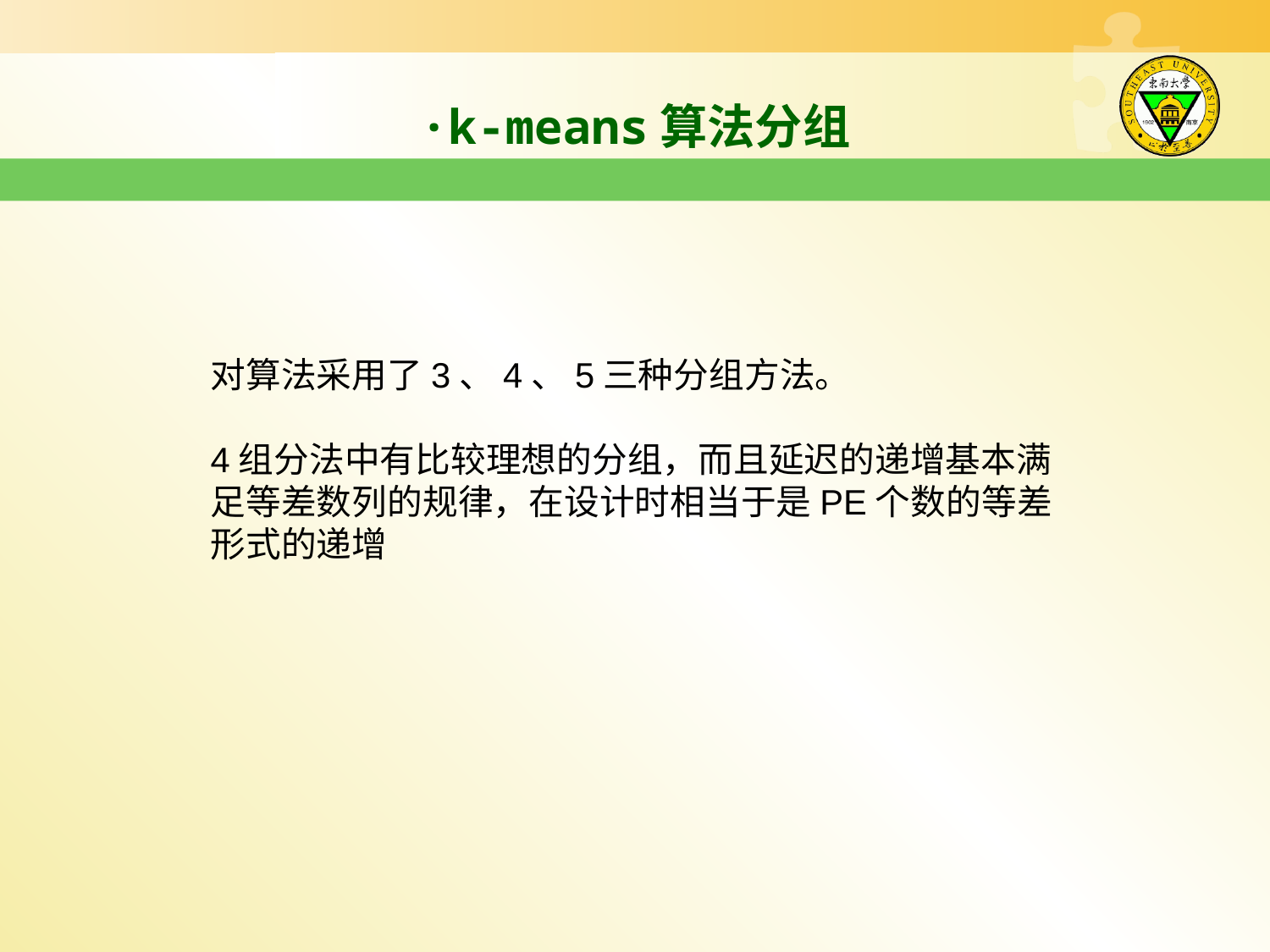

# ·k-means算法分组
对算法采用了3、4、5三种分组方法。

4组分法中有比较理想的分组，而且延迟的递增基本满足等差数列的规律，在设计时相当于是PE个数的等差形式的递增